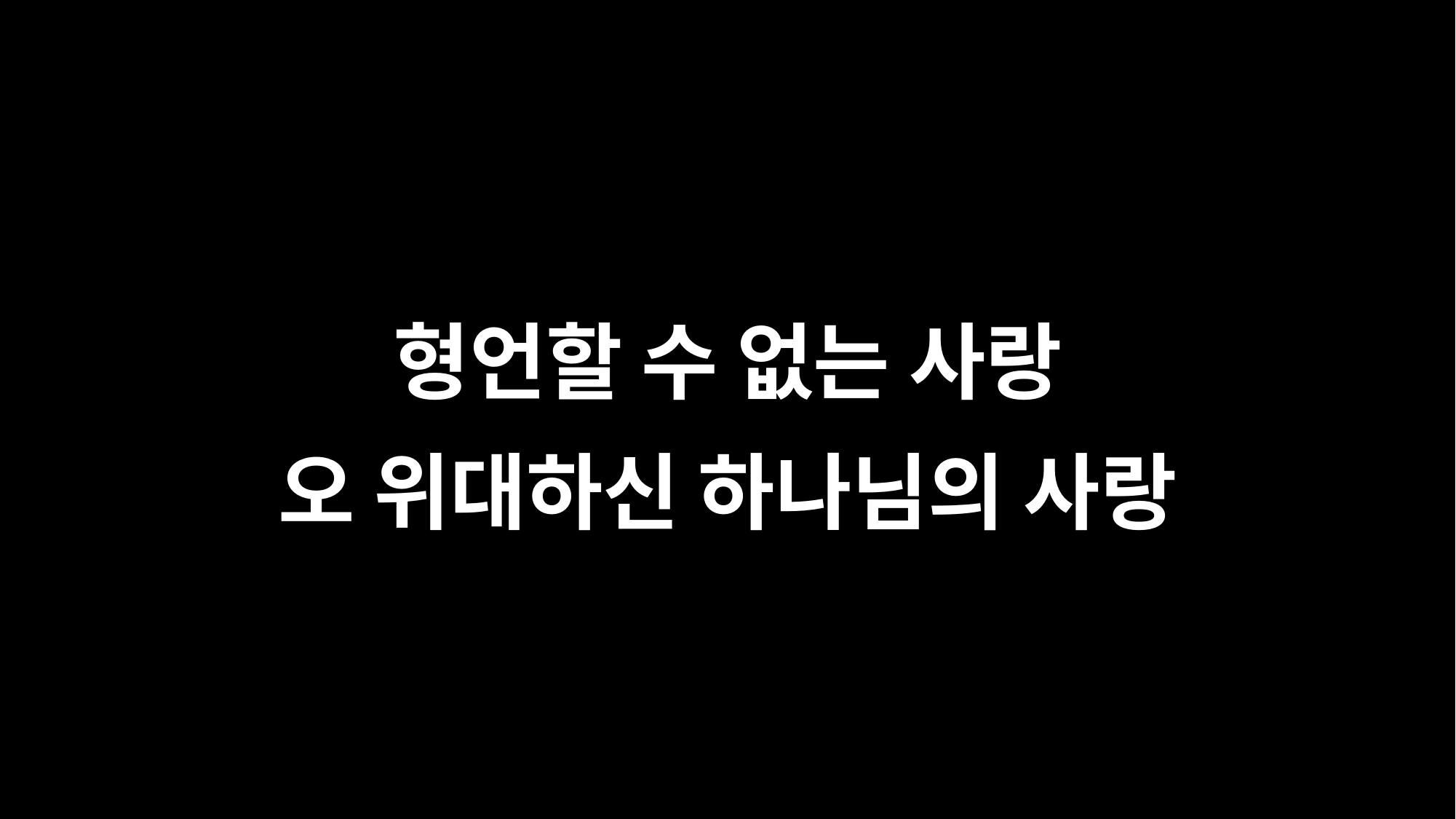

형언할 수 없는 사랑
오 위대하신 하나님의 사랑